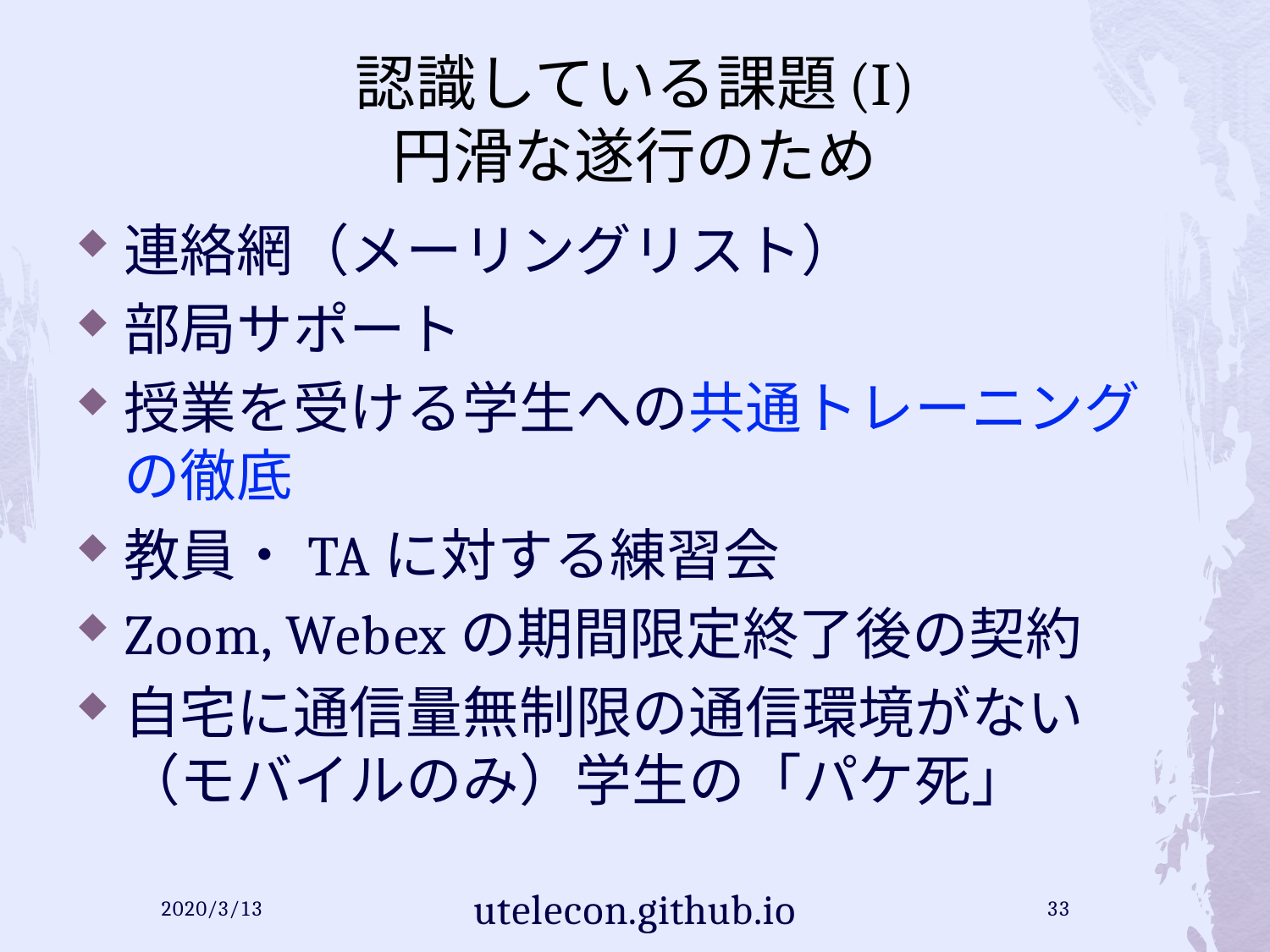

# 認識している課題(I) 円滑な遂行のため
連絡網（メーリングリスト）
部局サポート
授業を受ける学生への共通トレーニングの徹底
教員・TAに対する練習会
Zoom, Webexの期間限定終了後の契約
自宅に通信量無制限の通信環境がない（モバイルのみ）学生の「パケ死」
2020/3/13
utelecon.github.io
33